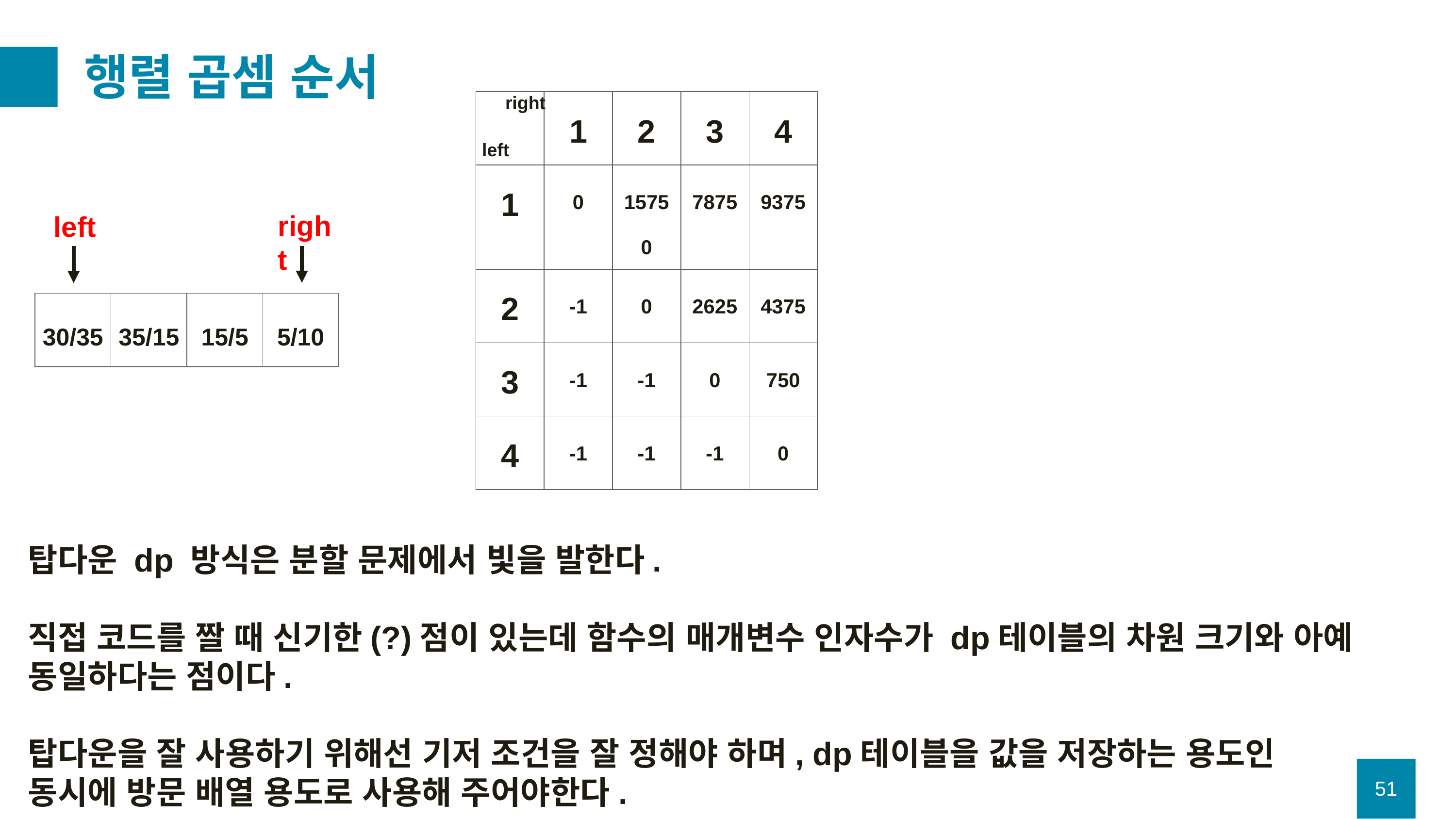

# 행렬 곱셈 순서
right
|  | 1 | 2 | 3 | 4 |
| --- | --- | --- | --- | --- |
| 1 | 0 | 15750 | 7875 | 9375 |
| 2 | -1 | 0 | 2625 | 4375 |
| 3 | -1 | -1 | 0 | 750 |
| 4 | -1 | -1 | -1 | 0 |
left
right
left
| 30/35 | 35/15 | 15/5 | 5/10 |
| --- | --- | --- | --- |
탑다운 dp 방식은 분할 문제에서 빛을 발한다.

직접 코드를 짤 때 신기한(?)점이 있는데 함수의 매개변수 인자수가 dp테이블의 차원 크기와 아예 동일하다는 점이다.

탑다운을 잘 사용하기 위해선 기저 조건을 잘 정해야 하며, dp테이블을 값을 저장하는 용도인
동시에 방문 배열 용도로 사용해 주어야한다.
51